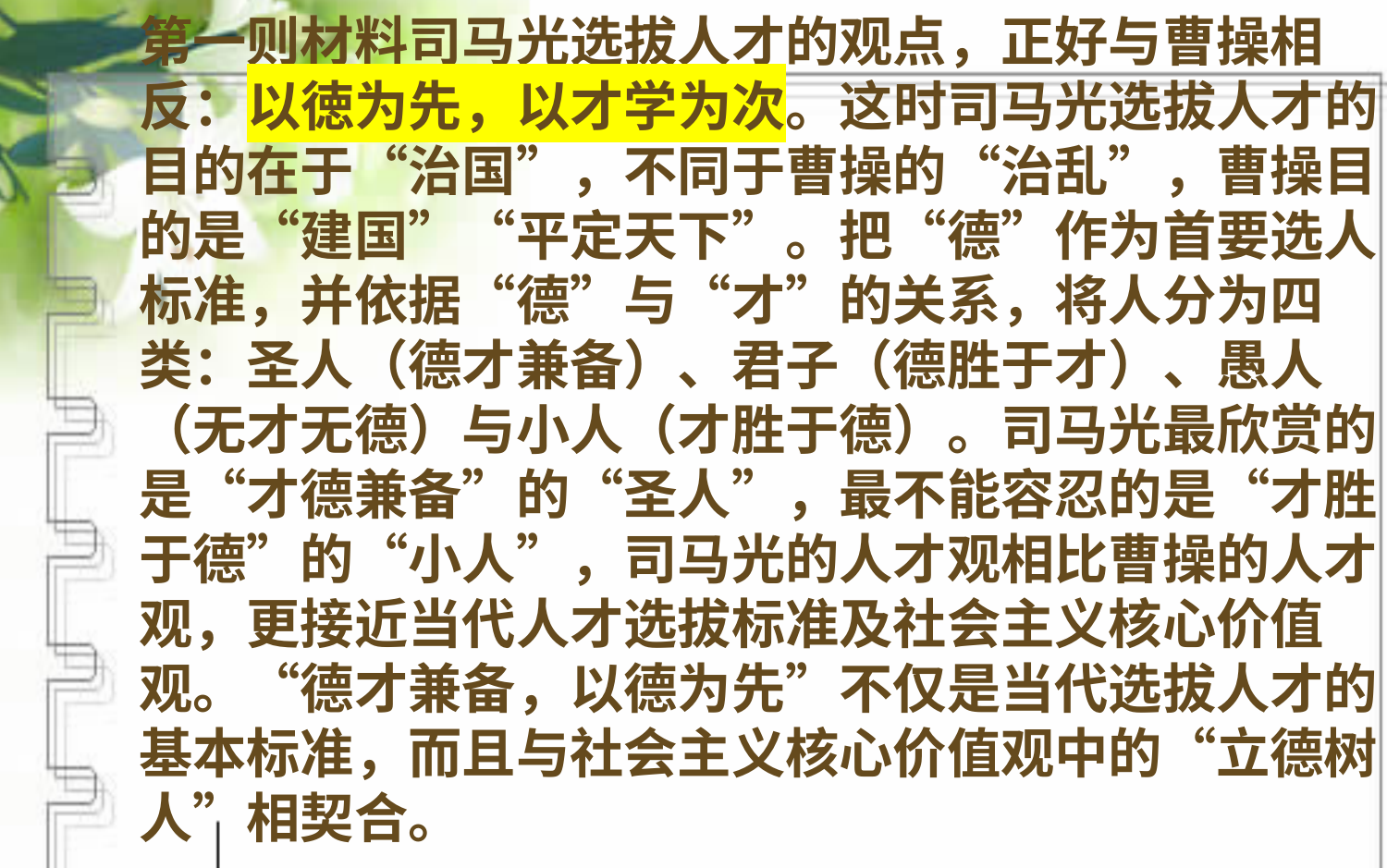

# 第一则材料司马光选拔人才的观点，正好与曹操相反：以徳为先，以才学为次。这时司马光选拔人才的目的在于“治国”，不同于曹操的“治乱”，曹操目的是“建国”“平定天下”。把“德”作为首要选人标准，并依据“德”与“才”的关系，将人分为四类：圣人（德才兼备）、君子（德胜于才）、愚人（无才无德）与小人（才胜于德）。司马光最欣赏的是“才德兼备”的“圣人”，最不能容忍的是“才胜于德”的“小人”，司马光的人才观相比曹操的人才观，更接近当代人才选拔标准及社会主义核心价值观。“德才兼备，以德为先”不仅是当代选拔人才的基本标准，而且与社会主义核心价值观中的“立德树人”相契合。